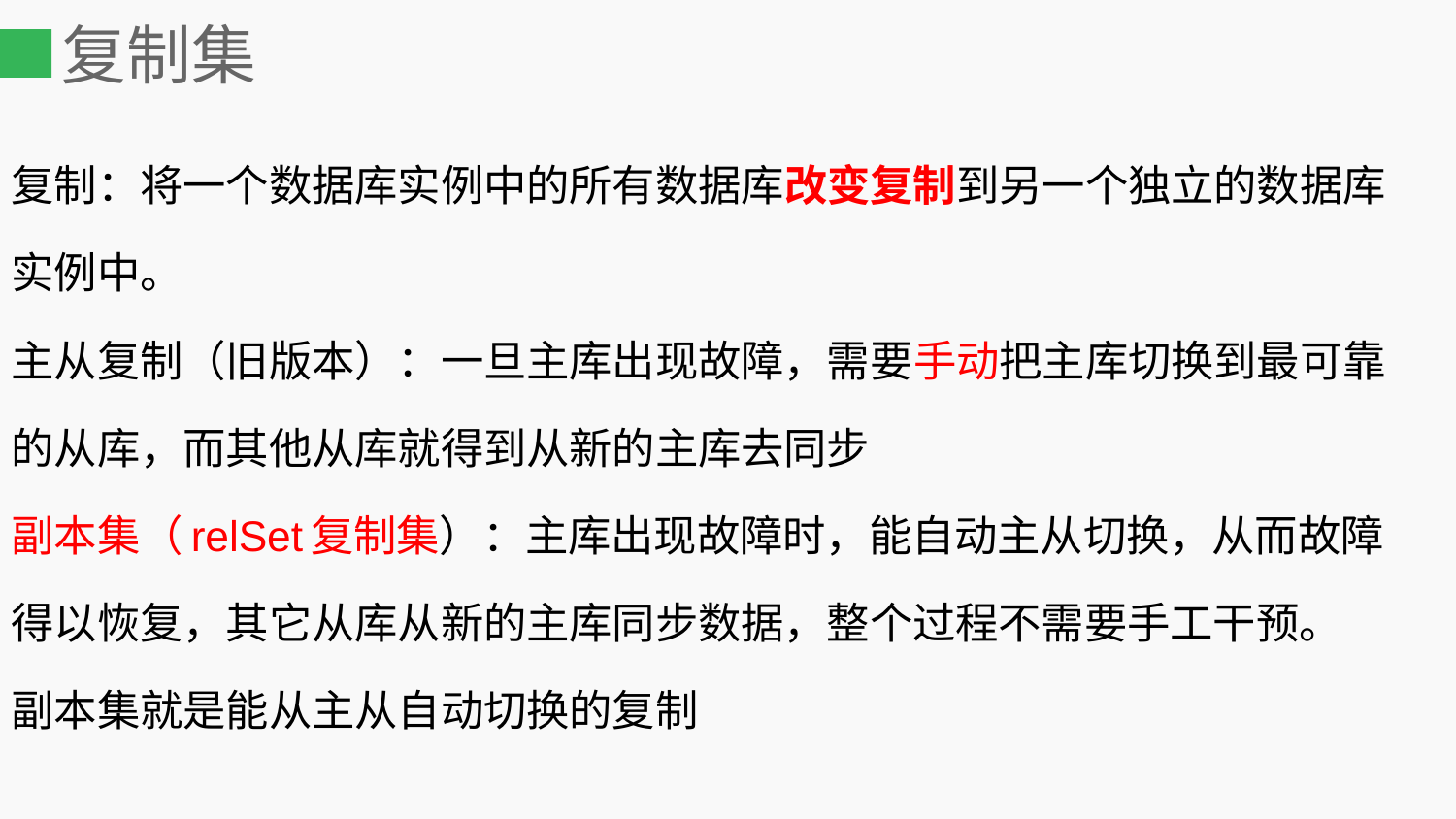

# 复制集
复制：将一个数据库实例中的所有数据库改变复制到另一个独立的数据库实例中。
主从复制（旧版本）：一旦主库出现故障，需要手动把主库切换到最可靠的从库，而其他从库就得到从新的主库去同步
副本集（relSet复制集）：主库出现故障时，能自动主从切换，从而故障得以恢复，其它从库从新的主库同步数据，整个过程不需要手工干预。
副本集就是能从主从自动切换的复制